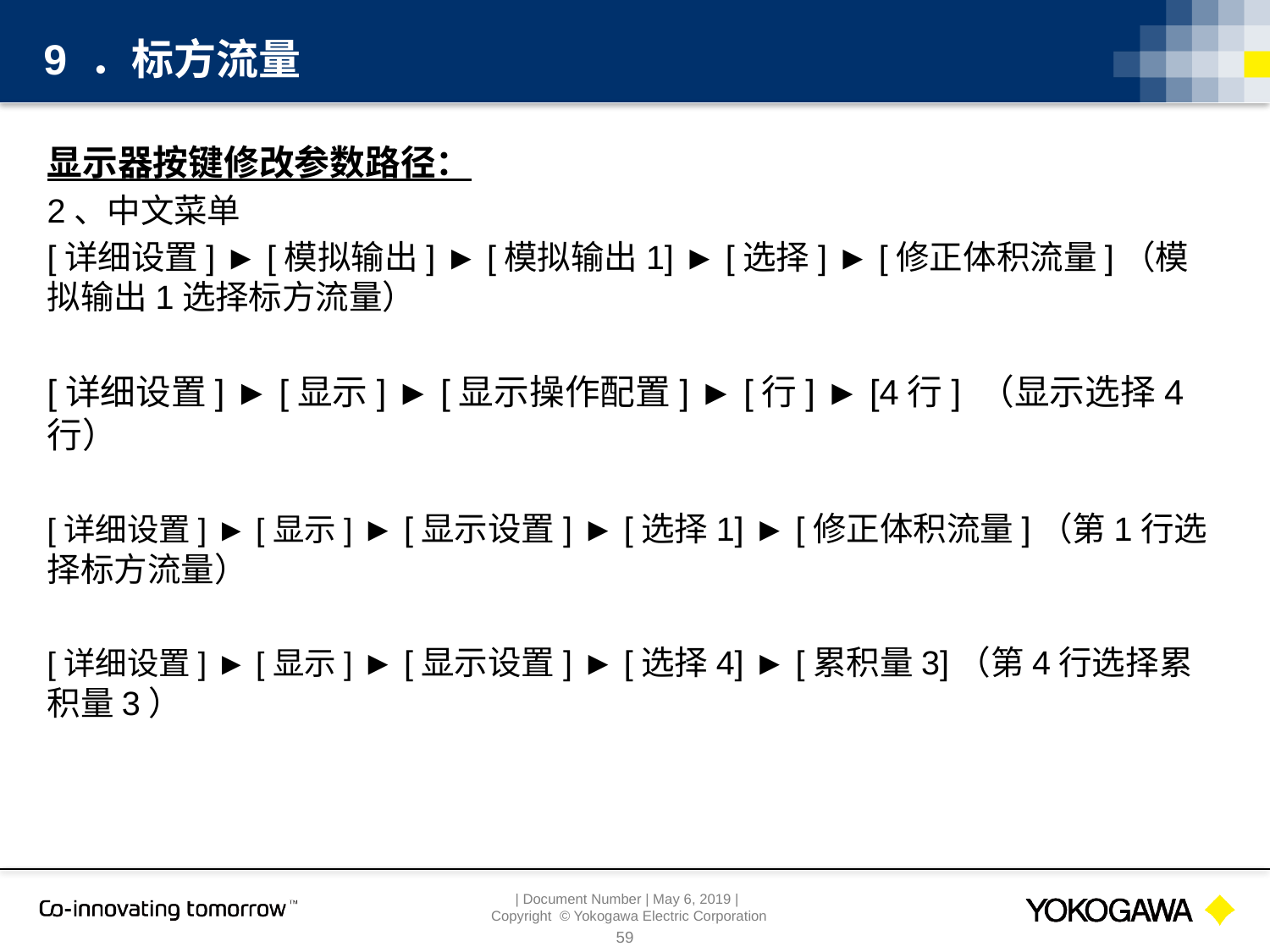

9 ．标方流量

显示器按键修改参数路径：
2、中文菜单
[详细设置] ► [模拟输出] ► [模拟输出1] ► [选择] ► [修正体积流量]（模拟输出1选择标方流量）

[详细设置] ► [显示] ► [显示操作配置] ► [行] ► [4行] （显示选择4行）

[详细设置] ► [显示] ► [显示设置] ► [选择1] ► [修正体积流量]（第1行选择标方流量）

[详细设置] ► [显示] ► [显示设置] ► [选择4] ► [累积量3]（第4行选择累积量3）